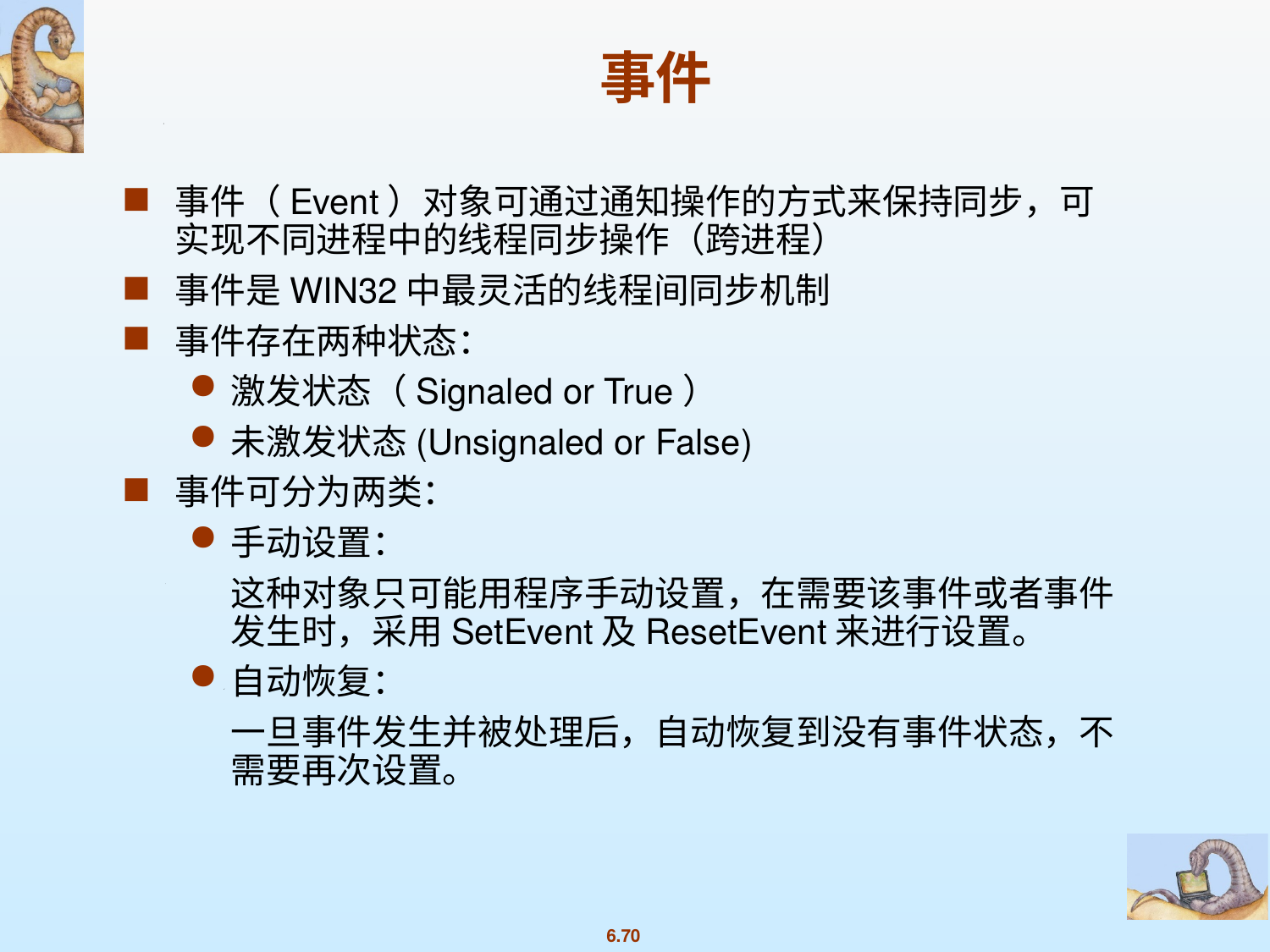

事件
事件（Event）对象可通过通知操作的方式来保持同步，可实现不同进程中的线程同步操作（跨进程）
事件是WIN32中最灵活的线程间同步机制
事件存在两种状态：
激发状态（Signaled or True）
未激发状态(Unsignaled or False)
事件可分为两类：
手动设置：
	这种对象只可能用程序手动设置，在需要该事件或者事件发生时，采用SetEvent及ResetEvent来进行设置。
自动恢复：
	一旦事件发生并被处理后，自动恢复到没有事件状态，不需要再次设置。